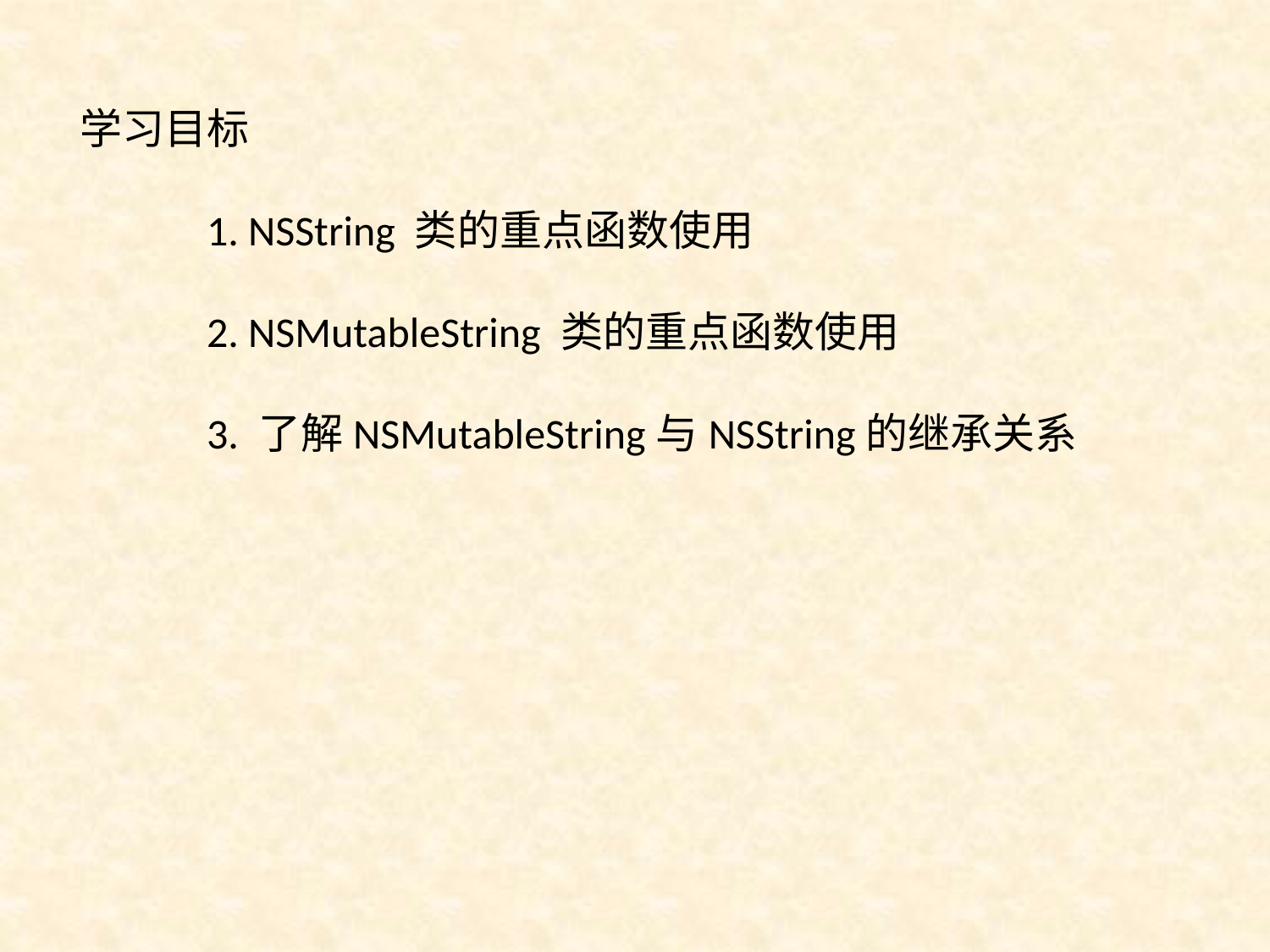

学习目标

	1. NSString 类的重点函数使用

	2. NSMutableString 类的重点函数使用

	3. 了解NSMutableString与NSString的继承关系